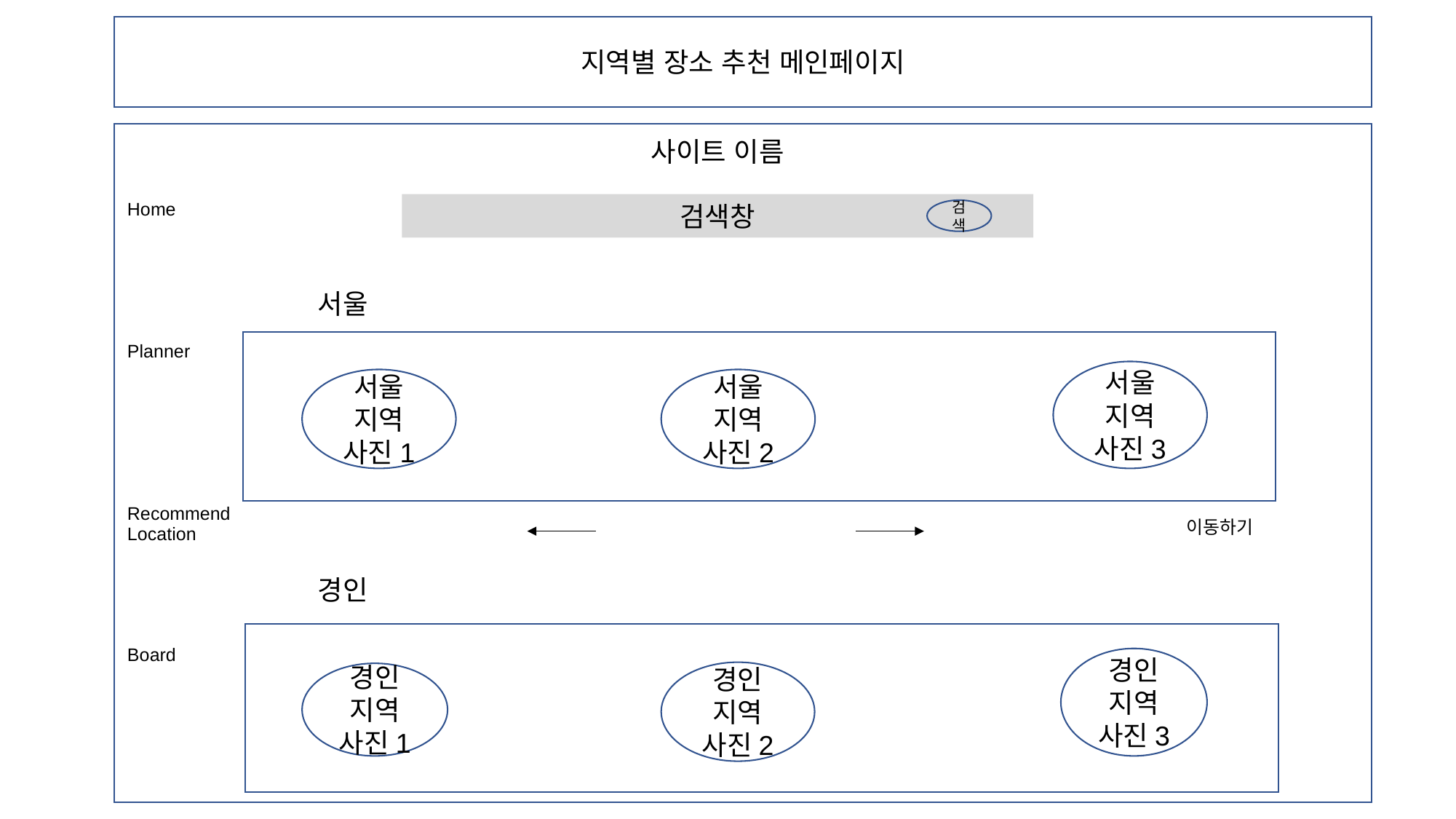

지역별 장소 추천 메인페이지
# 사이트 이름

| Home |
| --- |
| Planner |
| Recommend Location |
| Board |
검색창
검색
서울

서울 지역 사진3
서울 지역 사진1
서울 지역 사진2
이동하기

경인

경인 지역 사진3
경인 지역 사진2
경인 지역 사진1